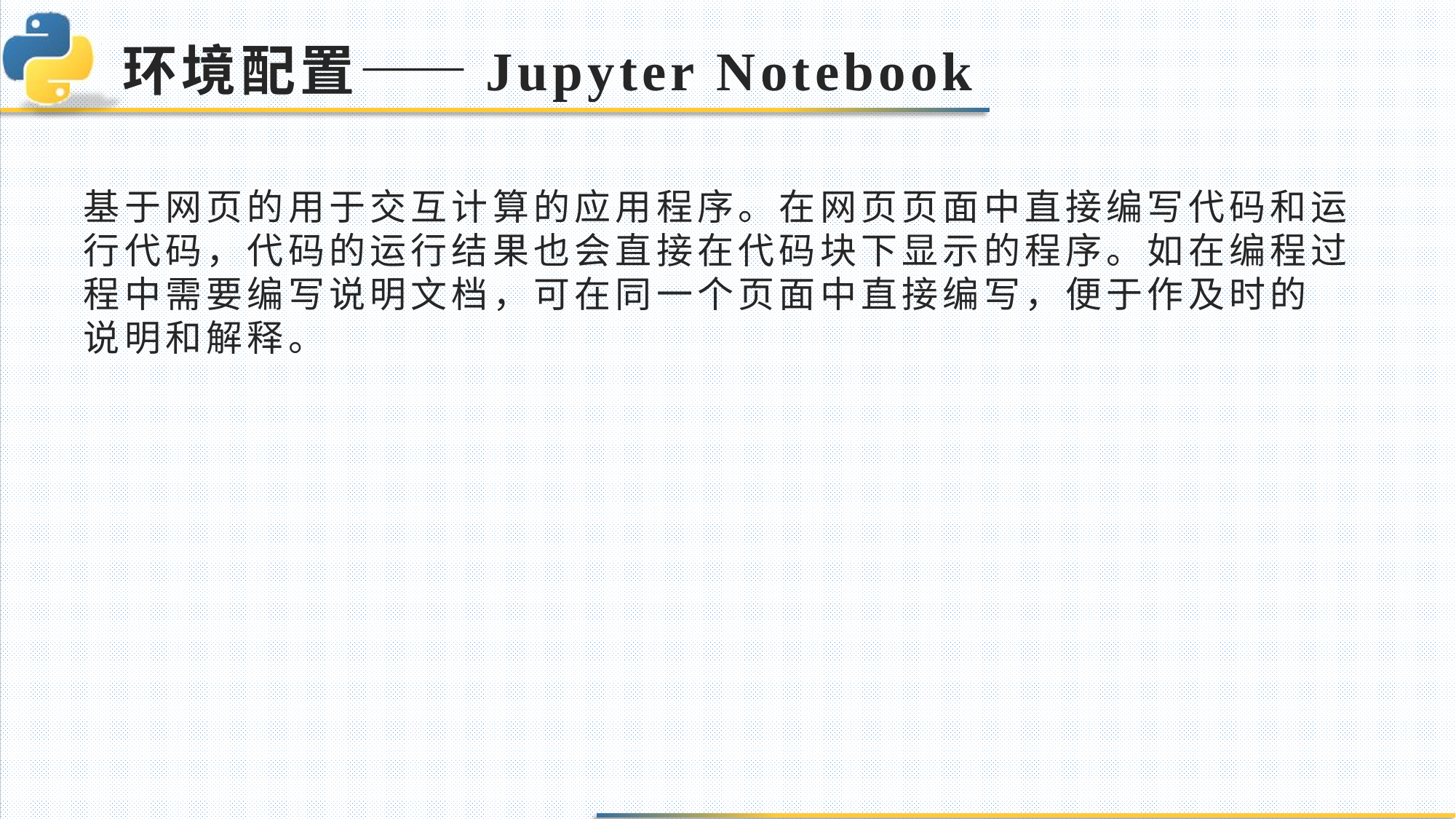

# 环境配置——Jupyter Notebook
基于网页的用于交互计算的应用程序。在网页页面中直接编写代码和运行代码，代码的运行结果也会直接在代码块下显示的程序。如在编程过程中需要编写说明文档，可在同一个页面中直接编写，便于作及时的
说明和解释。